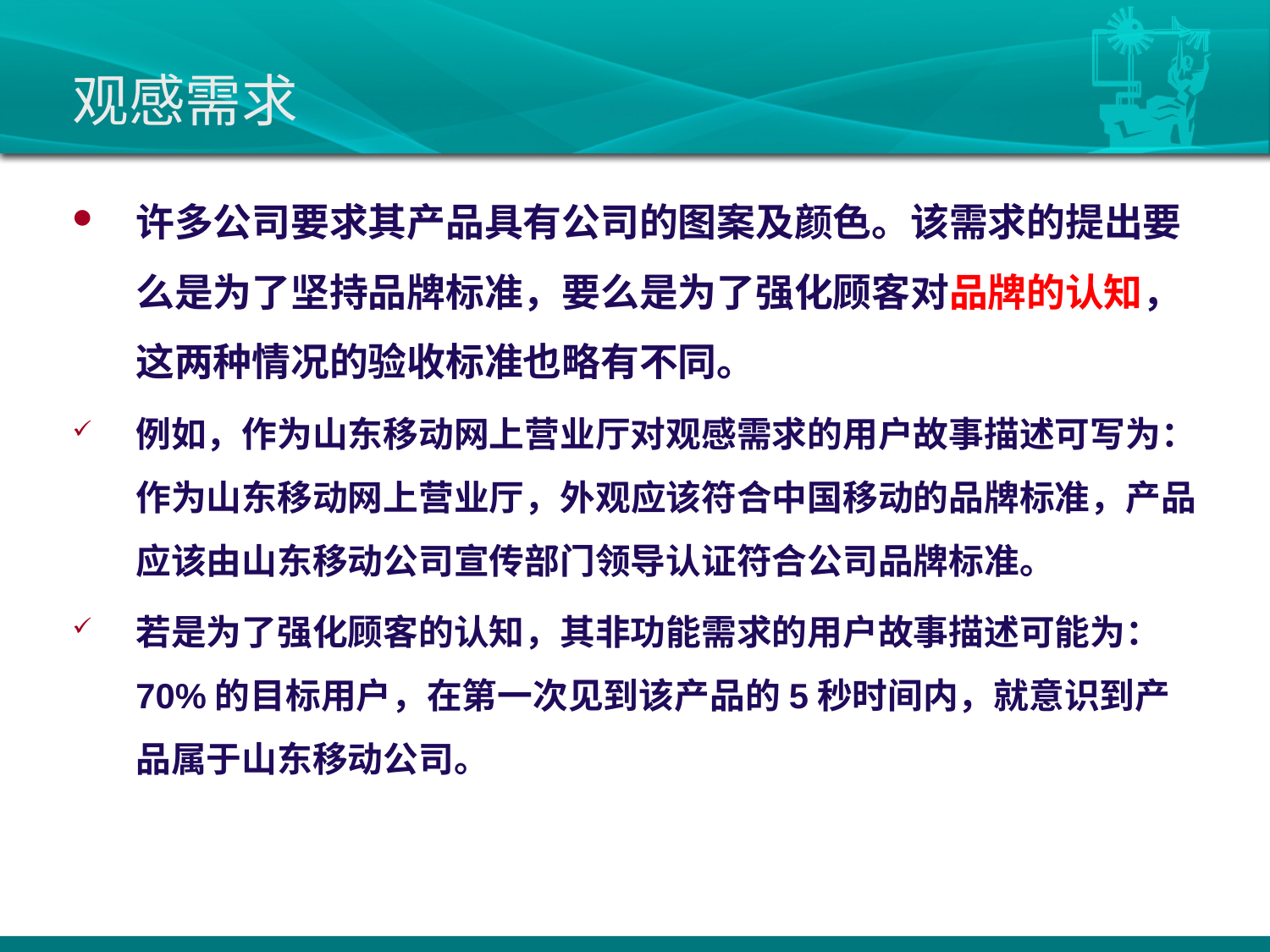

# 观感需求
许多公司要求其产品具有公司的图案及颜色。该需求的提出要么是为了坚持品牌标准，要么是为了强化顾客对品牌的认知，这两种情况的验收标准也略有不同。
例如，作为山东移动网上营业厅对观感需求的用户故事描述可写为：作为山东移动网上营业厅，外观应该符合中国移动的品牌标准，产品应该由山东移动公司宣传部门领导认证符合公司品牌标准。
若是为了强化顾客的认知，其非功能需求的用户故事描述可能为：70%的目标用户，在第一次见到该产品的5秒时间内，就意识到产品属于山东移动公司。